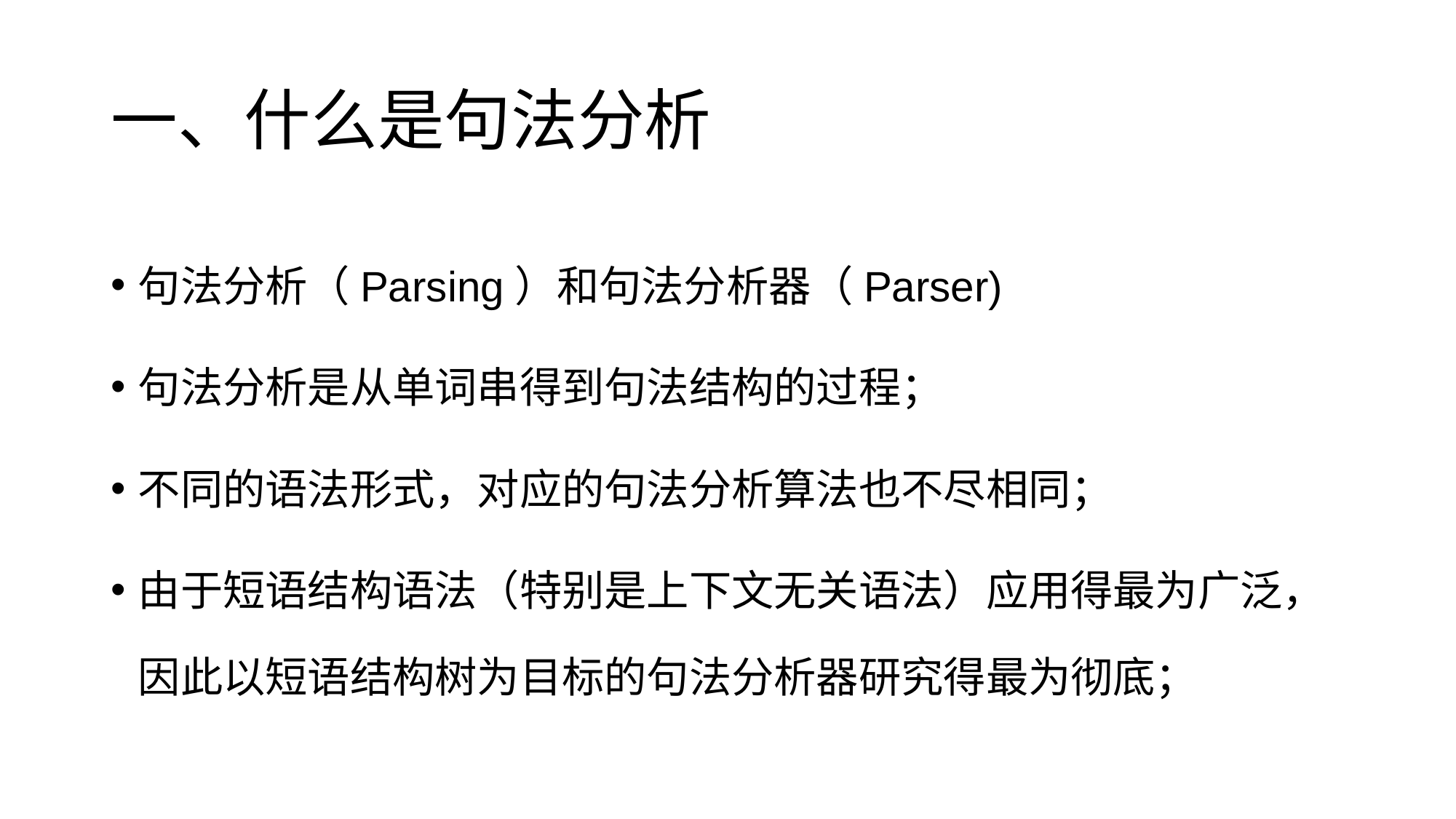

# 一、什么是句法分析
句法分析（Parsing）和句法分析器（Parser)
句法分析是从单词串得到句法结构的过程；
不同的语法形式，对应的句法分析算法也不尽相同；
由于短语结构语法（特别是上下文无关语法）应用得最为广泛，因此以短语结构树为目标的句法分析器研究得最为彻底；